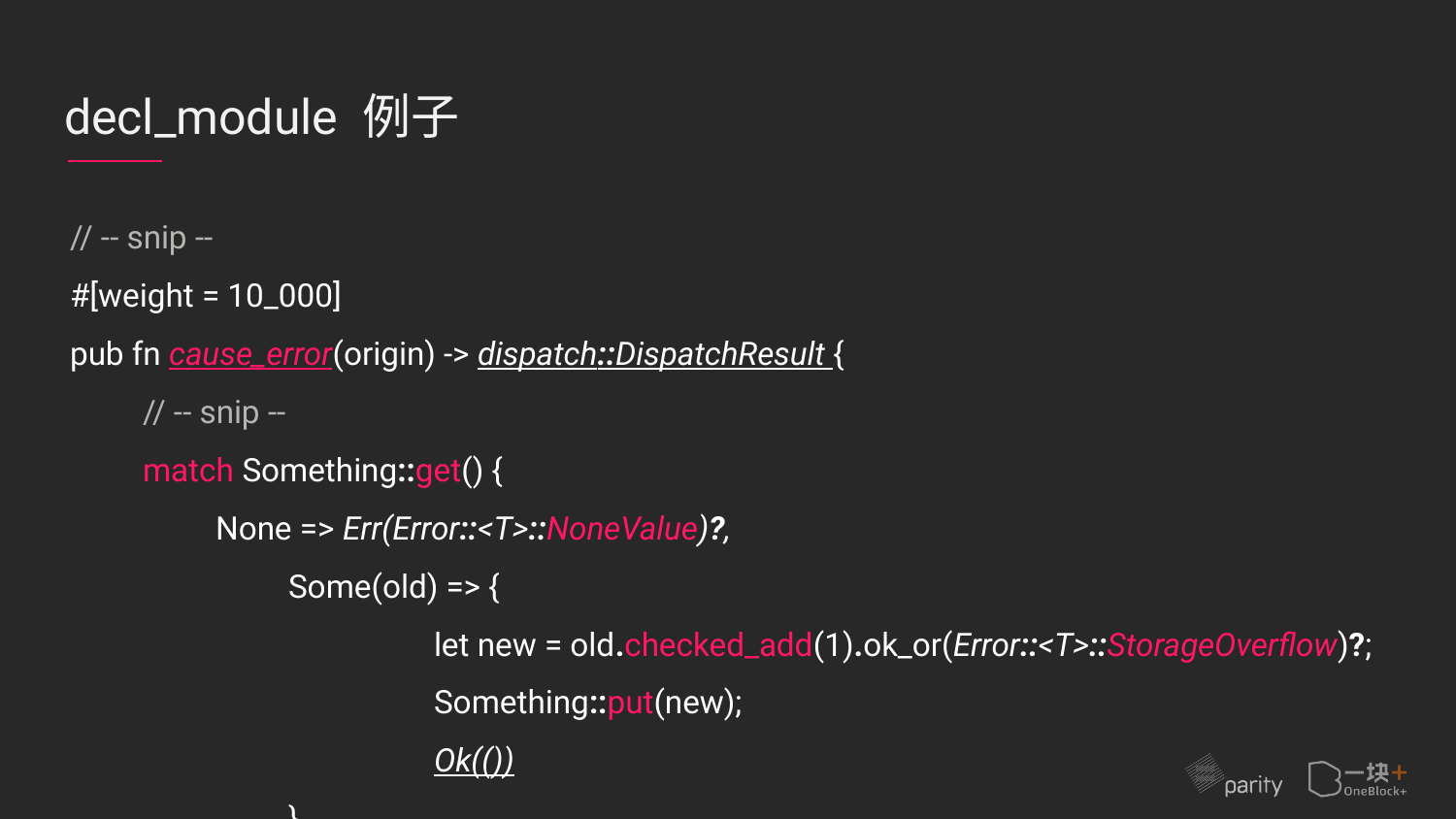

# decl_module 例子
// -- snip --
#[weight = 10_000]
pub fn cause_error(origin) -> dispatch::DispatchResult {
// -- snip --
match Something::get() {
None => Err(Error::<T>::NoneValue)?,
	Some(old) => {
    		let new = old.checked_add(1).ok_or(Error::<T>::StorageOverflow)?;
    		Something::put(new);
    		Ok(())
	},
}
}